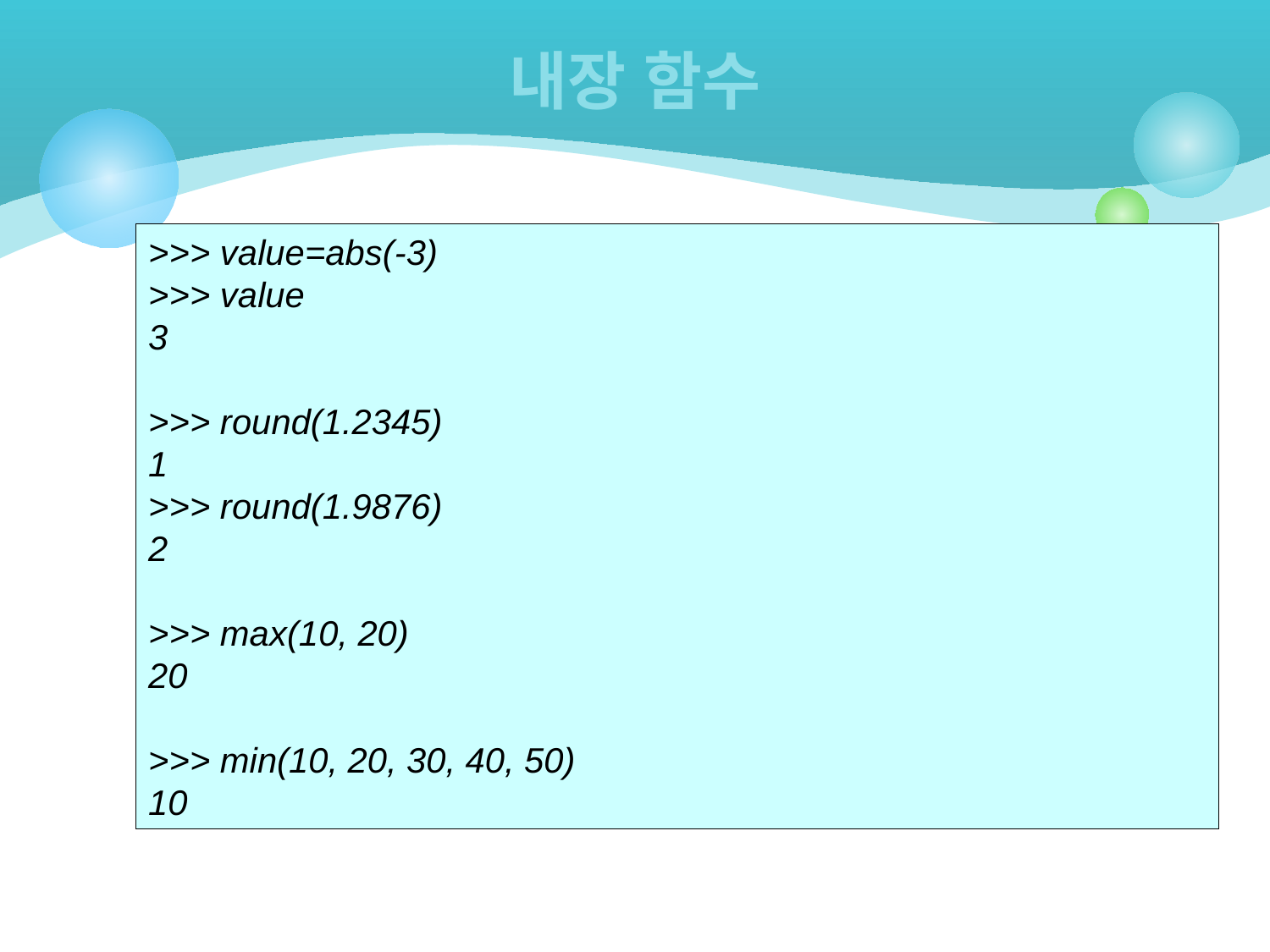

# 내장 함수
>>> value=abs(-3)
>>> value
3

>>> round(1.2345)
1
>>> round(1.9876)
2

>>> max(10, 20)
20

>>> min(10, 20, 30, 40, 50)
10
내장함수는 파이썬에서 보라색으로 표현